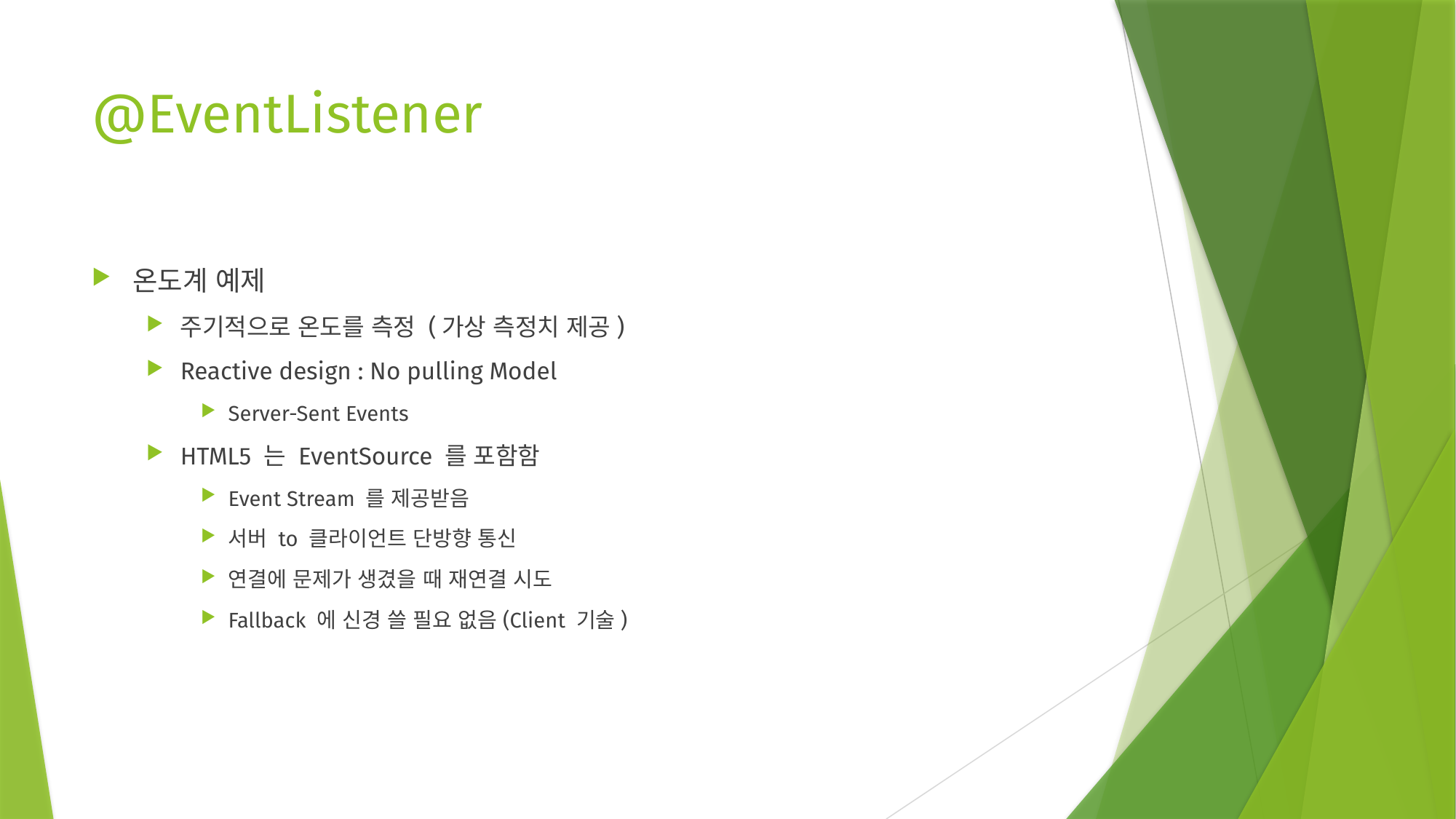

# @EventListener
온도계 예제
주기적으로 온도를 측정 (가상 측정치 제공)
Reactive design : No pulling Model
Server-Sent Events
HTML5 는 EventSource 를 포함함
Event Stream 를 제공받음
서버 to 클라이언트 단방향 통신
연결에 문제가 생겼을 때 재연결 시도
Fallback 에 신경 쓸 필요 없음(Client 기술)